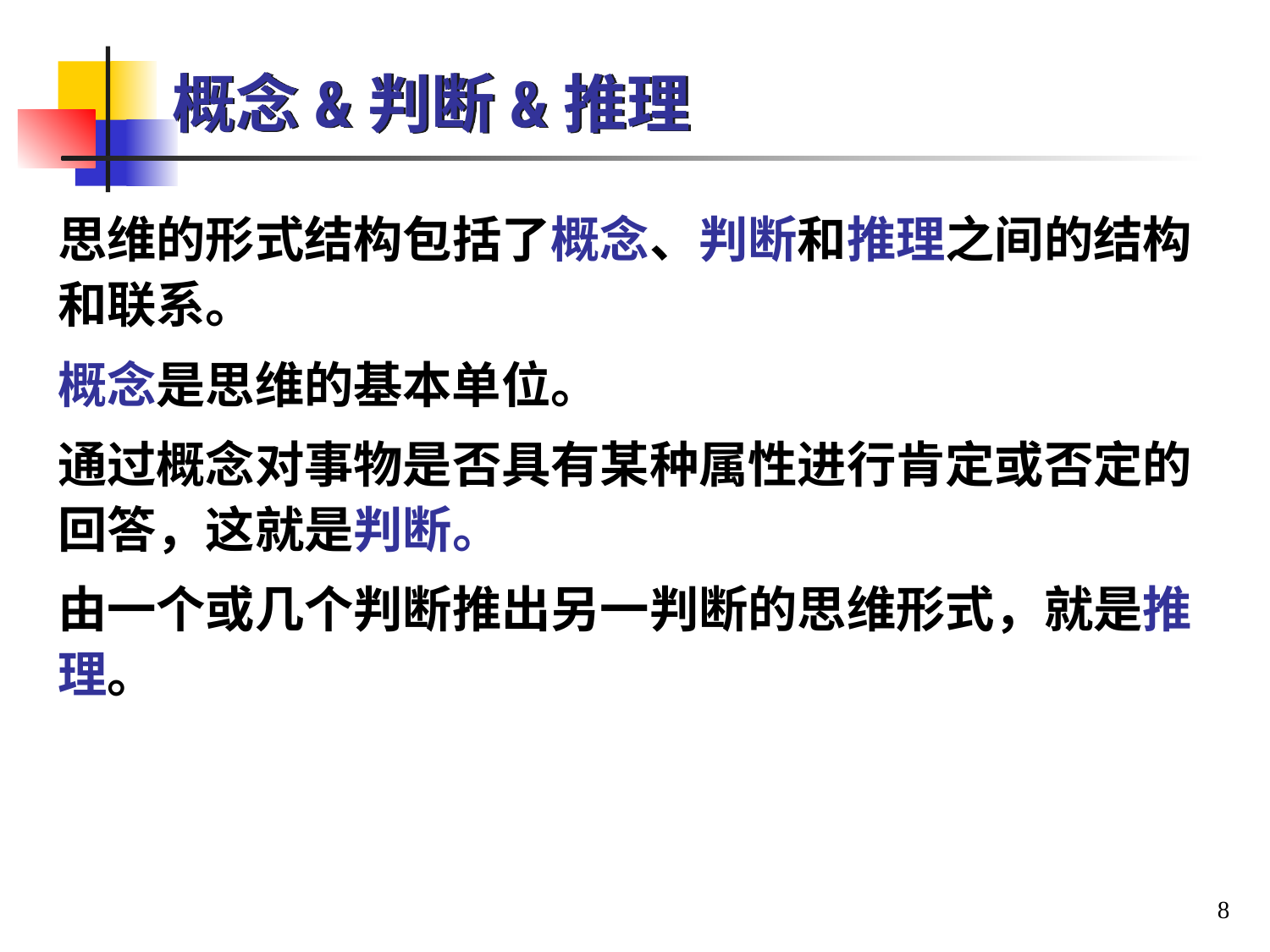

# 概念&判断&推理
思维的形式结构包括了概念、判断和推理之间的结构和联系。
概念是思维的基本单位。
通过概念对事物是否具有某种属性进行肯定或否定的回答，这就是判断。
由一个或几个判断推出另一判断的思维形式，就是推理。
8